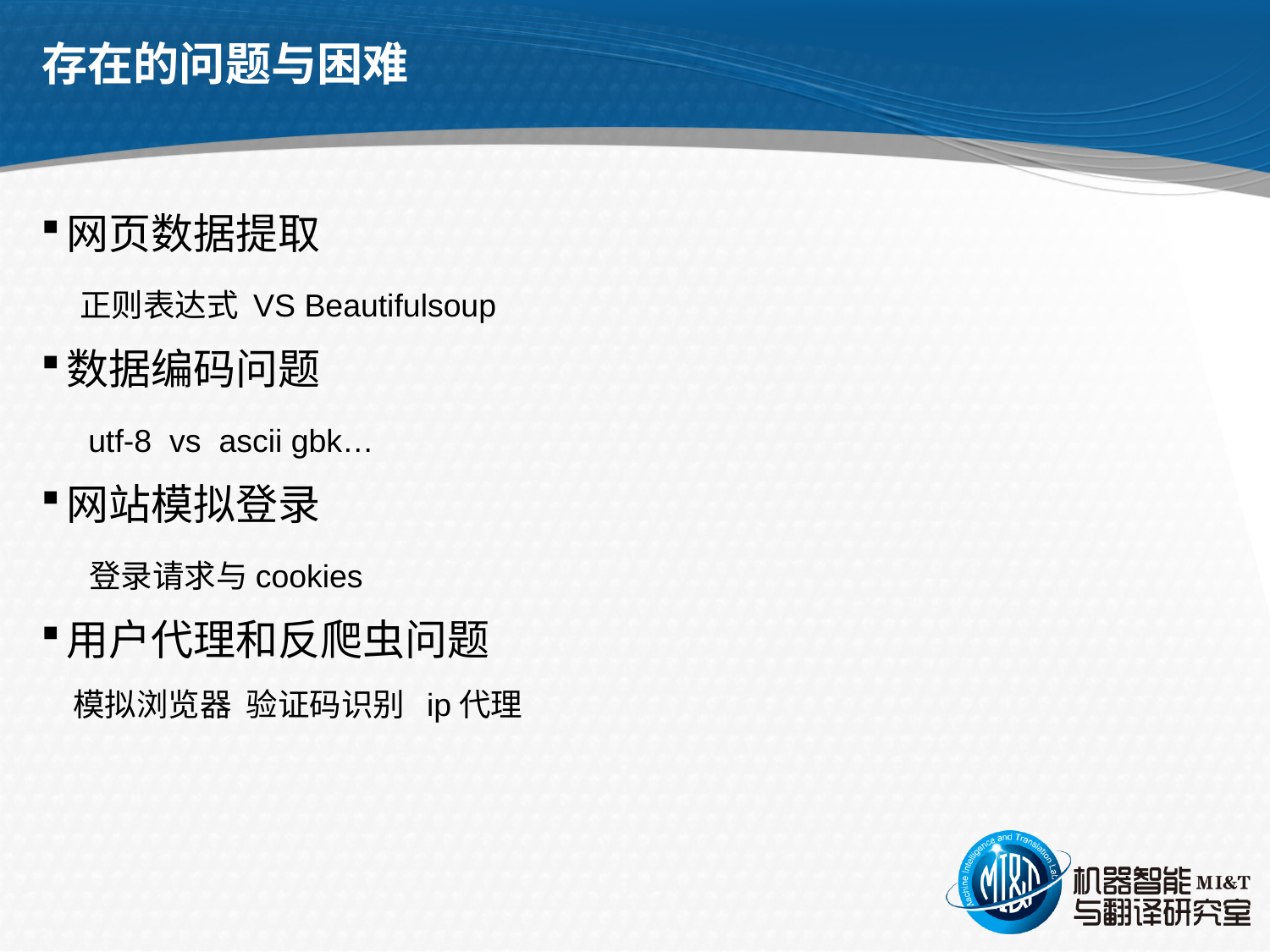

# 存在的问题与困难
网页数据提取
   正则表达式 VS Beautifulsoup
数据编码问题
    utf-8  vs  ascii gbk…
网站模拟登录
    登录请求与cookies
用户代理和反爬虫问题
   模拟浏览器  验证码识别  ip代理